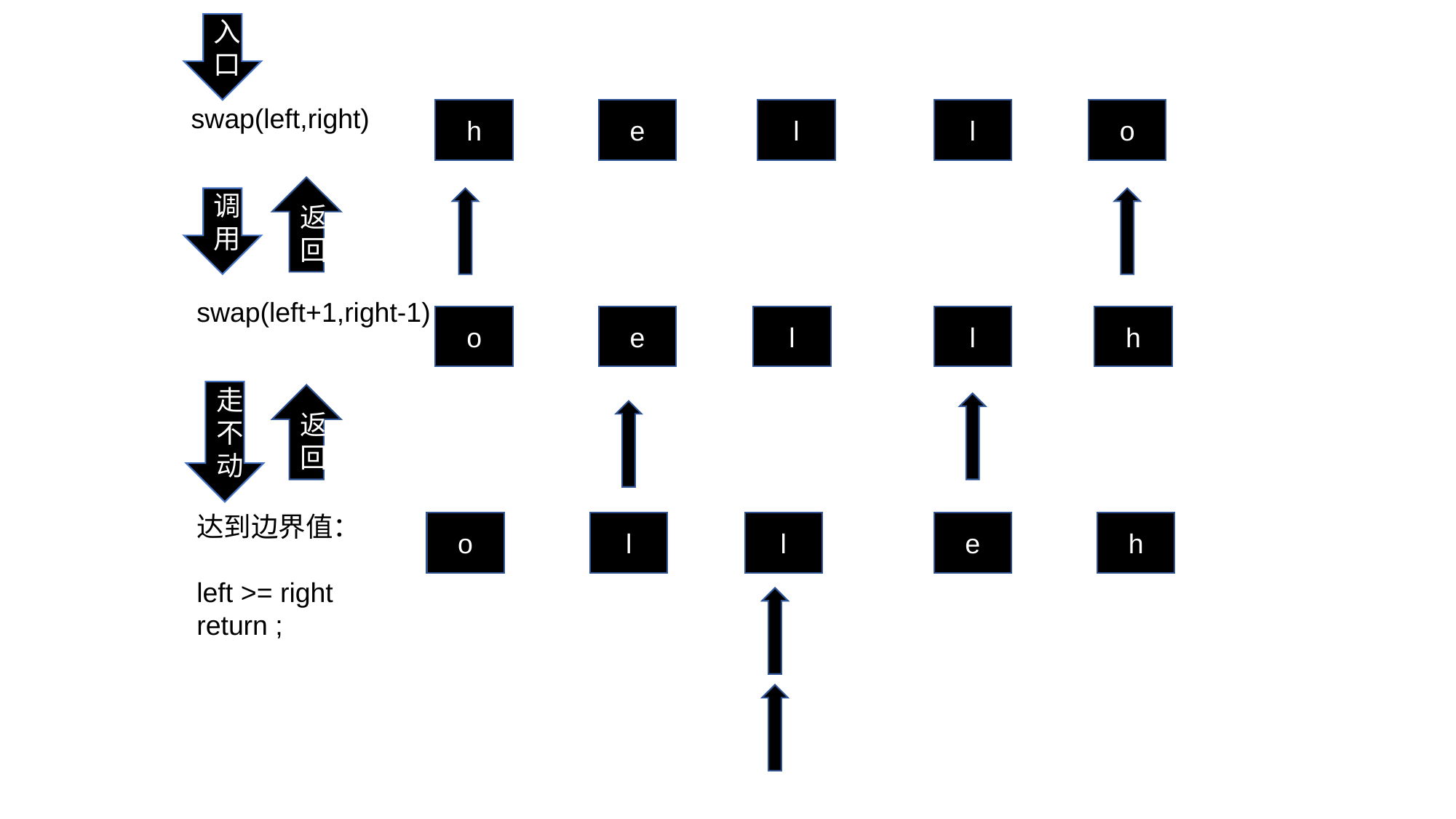

入口
swap(left,right)
h
e
l
l
o
返回
调用

swap(left+1,right-1)
o
e
l
l
h
走不动
返回

达到边界值：
left >= right
return ;
l
o
l
e
h